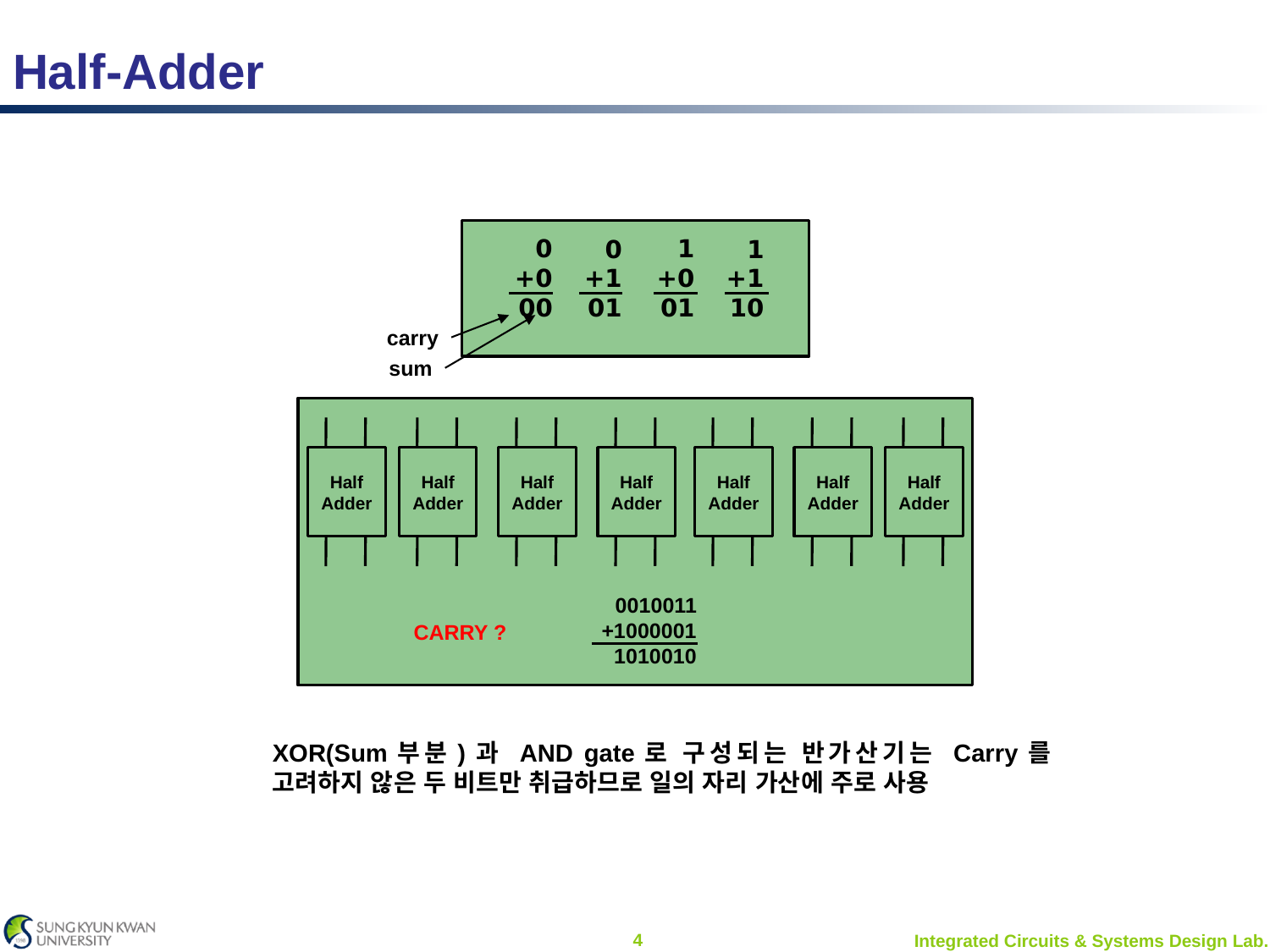

# Half-Adder

   0
+0
00
   1
+0
01
   0
+1
01
   1
+1
10

Half
Adder
Half
Adder
Half
Adder
Half
Adder
Half
Adder
Half
Adder
Half
Adder
0010011
+1000001
1010010
CARRY ?
carry
sum
XOR(Sum부분)과 AND gate로 구성되는 반가산기는 Carry를 고려하지 않은 두 비트만 취급하므로 일의 자리 가산에 주로 사용